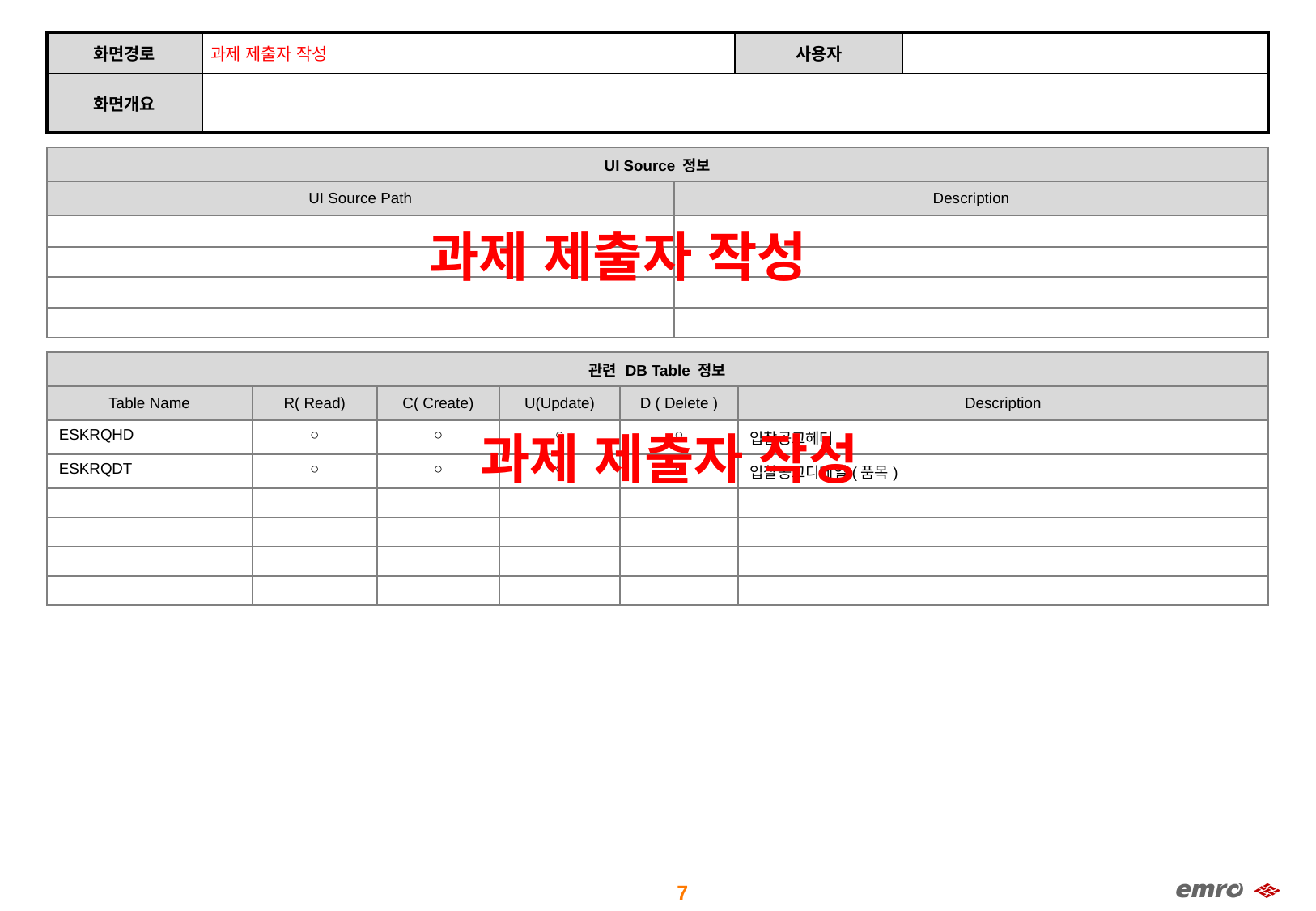

| 화면경로 | 과제 제출자 작성 | 사용자 |  |
| --- | --- | --- | --- |
| 화면개요 |  |  |  |
| UI Source 정보 |  |
| --- | --- |
| UI Source Path | Description |
|  |  |
|  |  |
|  |  |
|  |  |
과제 제출자 작성
| 관련 DB Table 정보 |  |  |  |  |  |
| --- | --- | --- | --- | --- | --- |
| Table Name | R( Read) | C( Create) | U(Update) | D ( Delete ) | Description |
| ESKRQHD | ○ | ○ | ○ | ○ | 입찰공고헤더 |
| ESKRQDT | ○ | ○ | ○ | ○ | 입찰공고디테일(품목) |
|  |  |  |  |  |  |
|  |  |  |  |  |  |
|  |  |  |  |  |  |
|  |  |  |  |  |  |
과제 제출자 작성